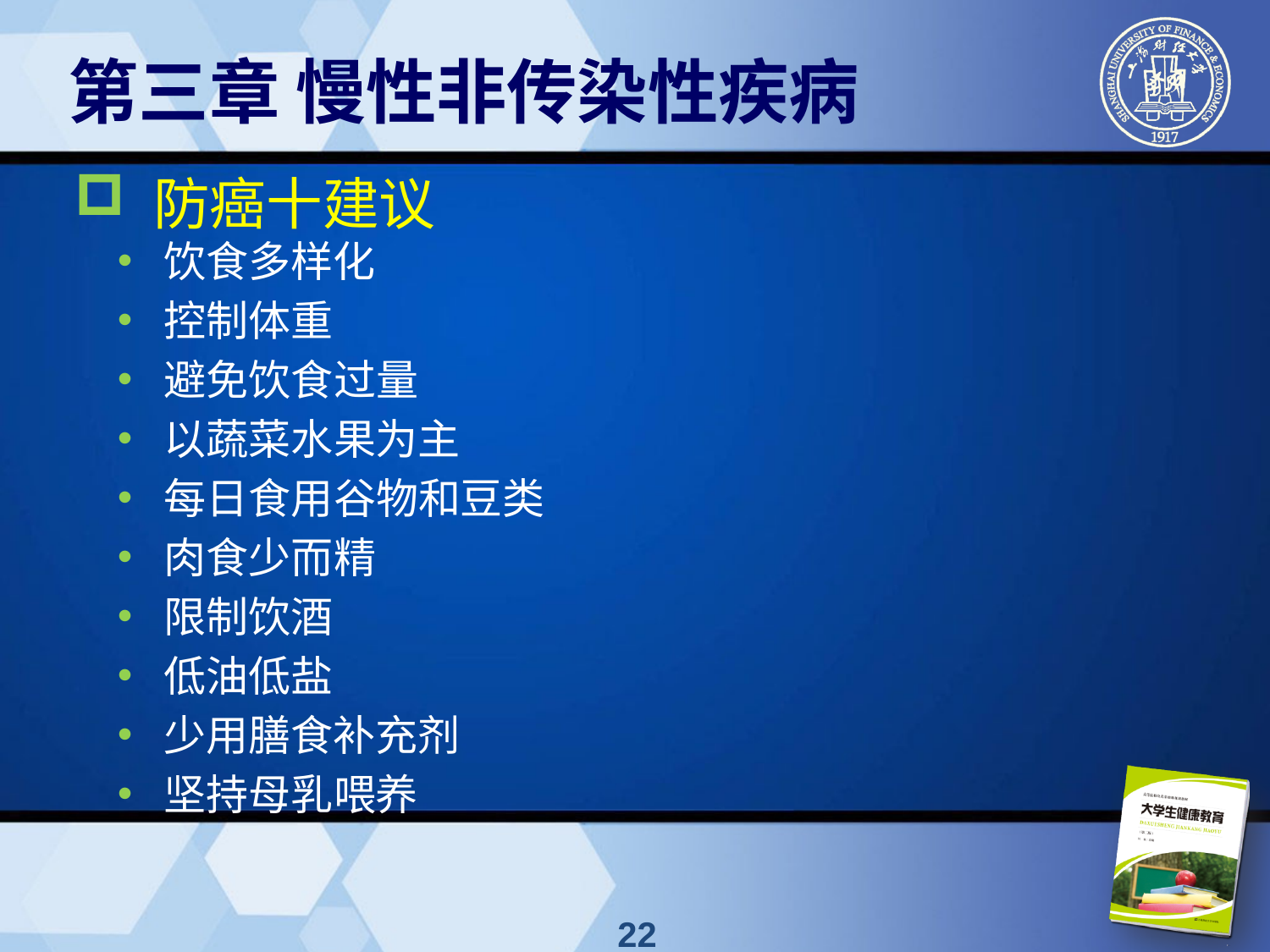

第三章 慢性非传染性疾病

 防癌十建议
饮食多样化
控制体重
避免饮食过量
以蔬菜水果为主
每日食用谷物和豆类
肉食少而精
限制饮酒
低油低盐
少用膳食补充剂
坚持母乳喂养

22